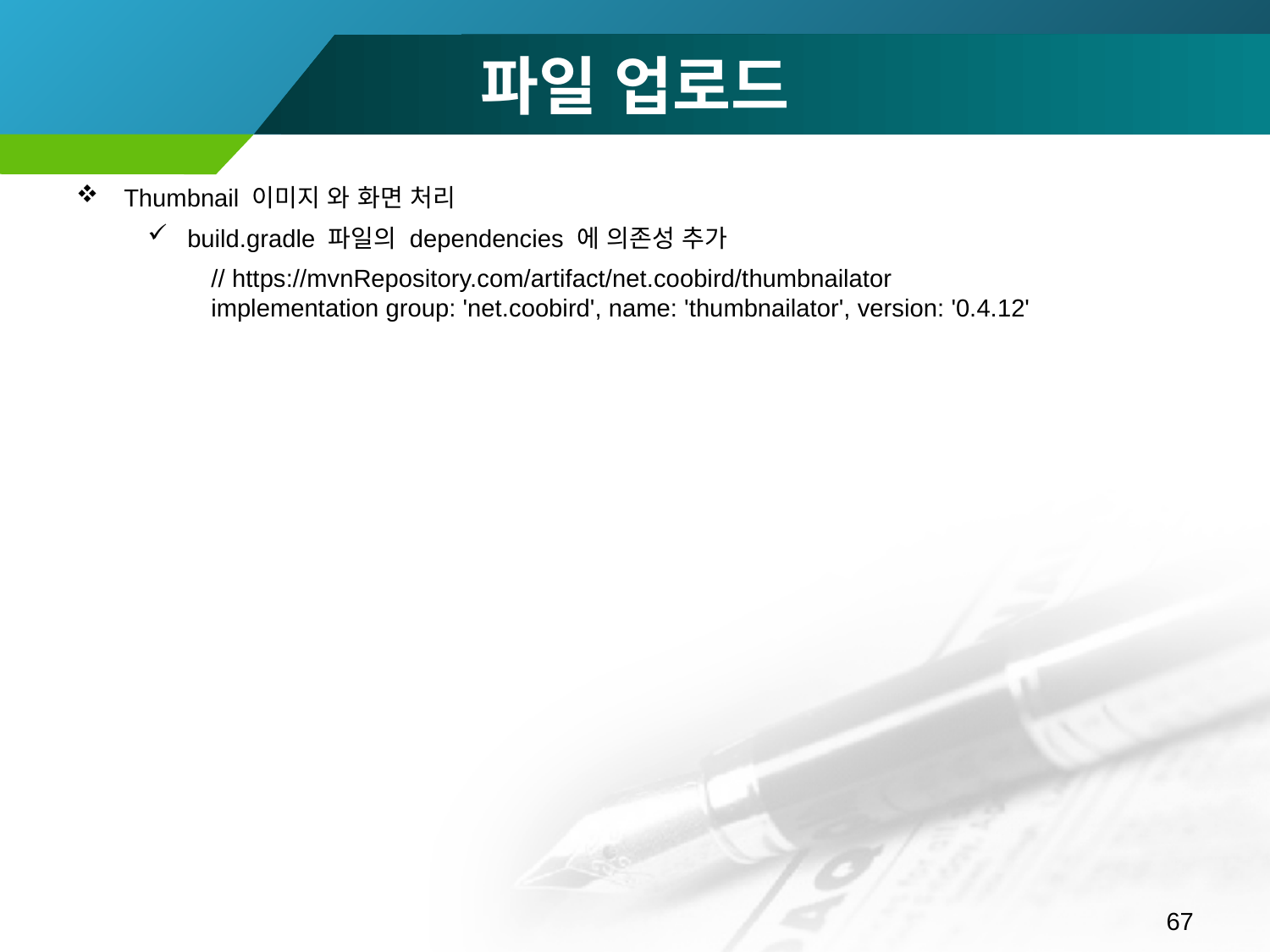

# 파일 업로드
Thumbnail 이미지 와 화면 처리
build.gradle 파일의 dependencies 에 의존성 추가
// https://mvnRepository.com/artifact/net.coobird/thumbnailator
implementation group: 'net.coobird', name: 'thumbnailator', version: '0.4.12'
67